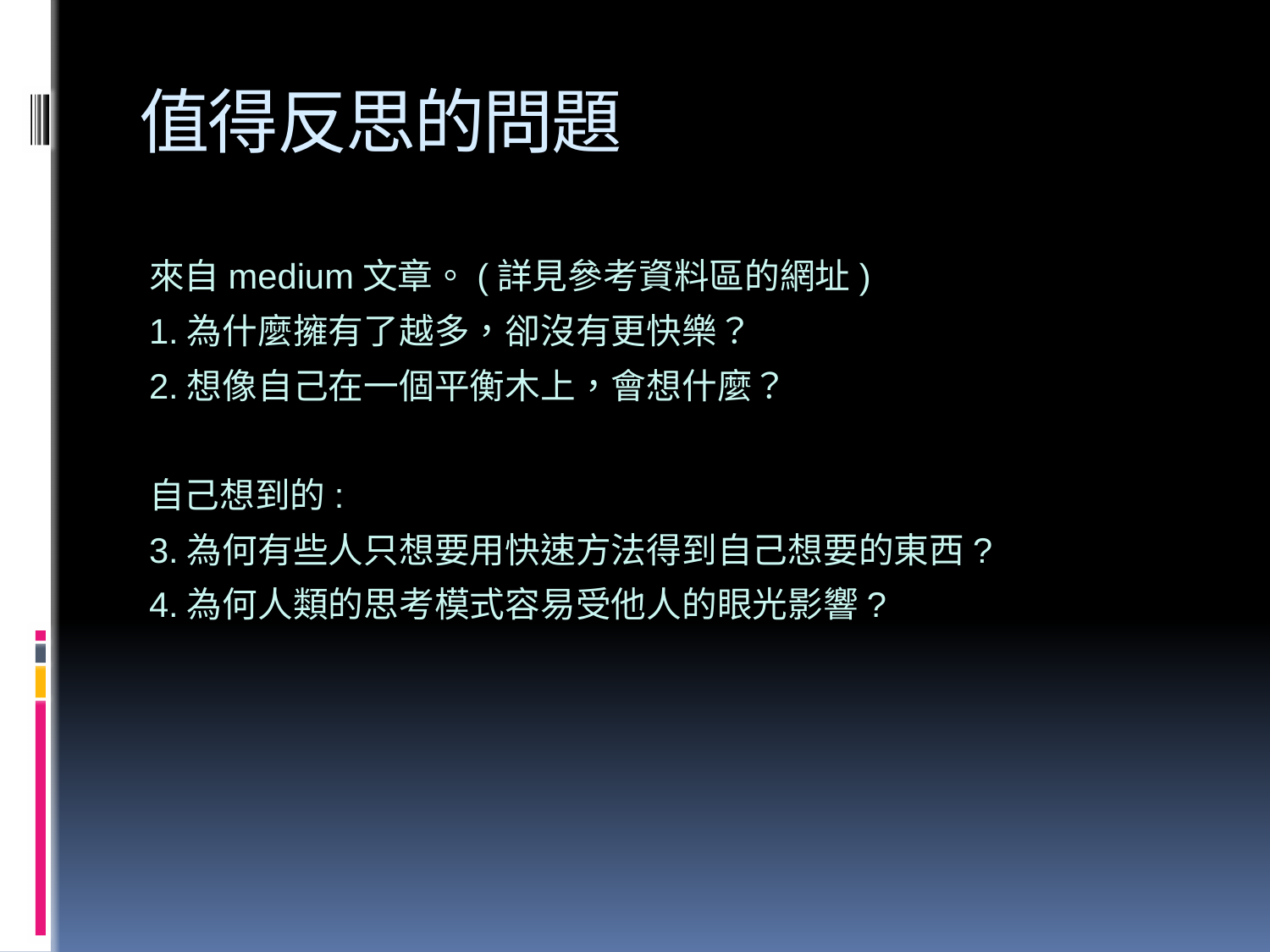

# 值得反思的問題
來自medium文章。(詳見參考資料區的網址)
1.為什麼擁有了越多，卻沒有更快樂？
2.想像自己在一個平衡木上，會想什麼？

自己想到的:
3.為何有些人只想要用快速方法得到自己想要的東西?
4.為何人類的思考模式容易受他人的眼光影響?